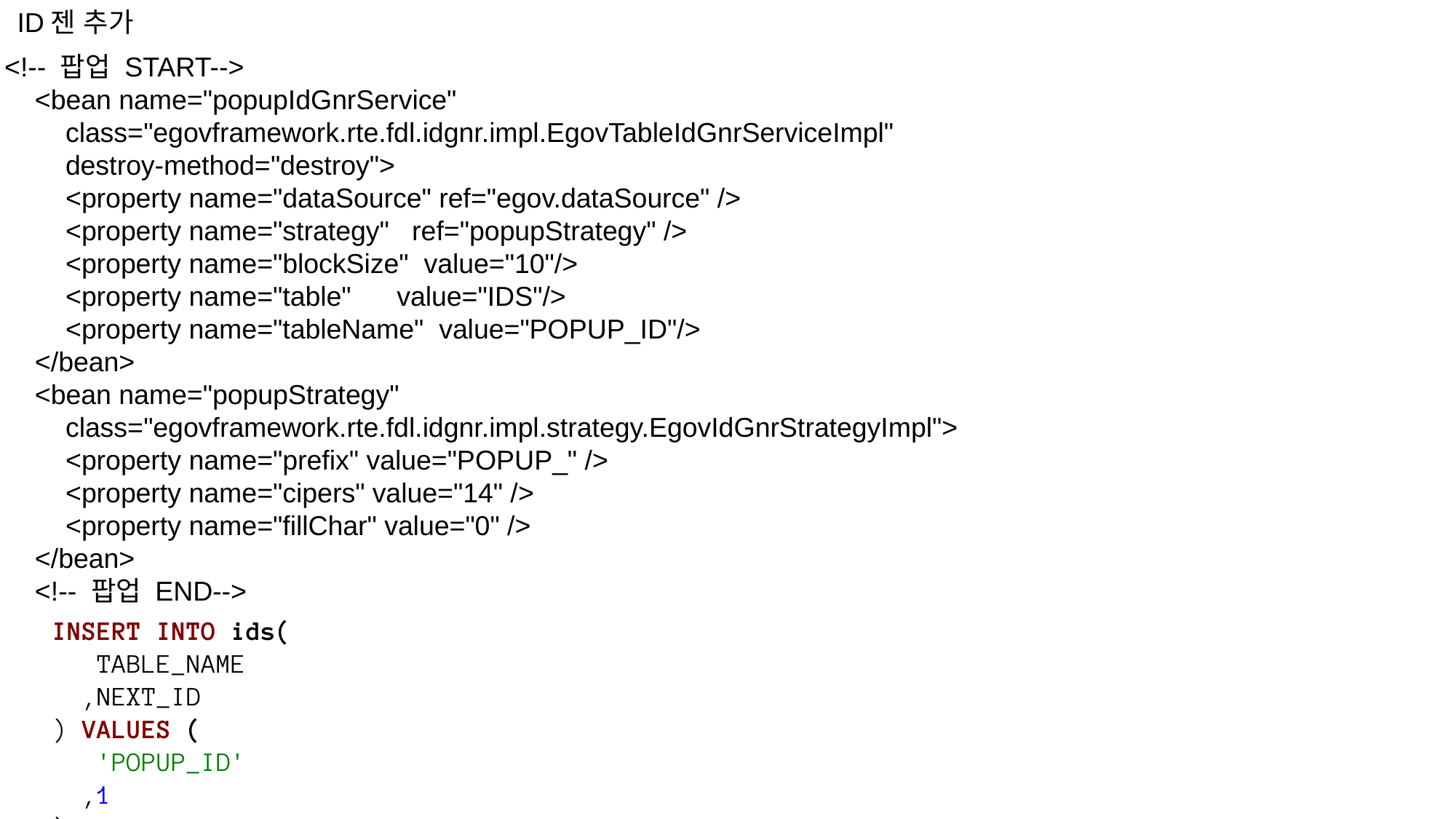

ID젠 추가
<!-- 팝업 START-->
    <bean name="popupIdGnrService"
        class="egovframework.rte.fdl.idgnr.impl.EgovTableIdGnrServiceImpl"
        destroy-method="destroy">
        <property name="dataSource" ref="egov.dataSource" />
        <property name="strategy"   ref="popupStrategy" />
        <property name="blockSize"  value="10"/>
        <property name="table"      value="IDS"/>
        <property name="tableName"  value="POPUP_ID"/>
    </bean>
    <bean name="popupStrategy"
        class="egovframework.rte.fdl.idgnr.impl.strategy.EgovIdGnrStrategyImpl">
        <property name="prefix" value="POPUP_" />
        <property name="cipers" value="14" />
        <property name="fillChar" value="0" />
    </bean>
    <!-- 팝업 END-->
INSERT INTO ids(
   TABLE_NAME
  ,NEXT_ID
) VALUES (
   'POPUP_ID'
  ,1
)